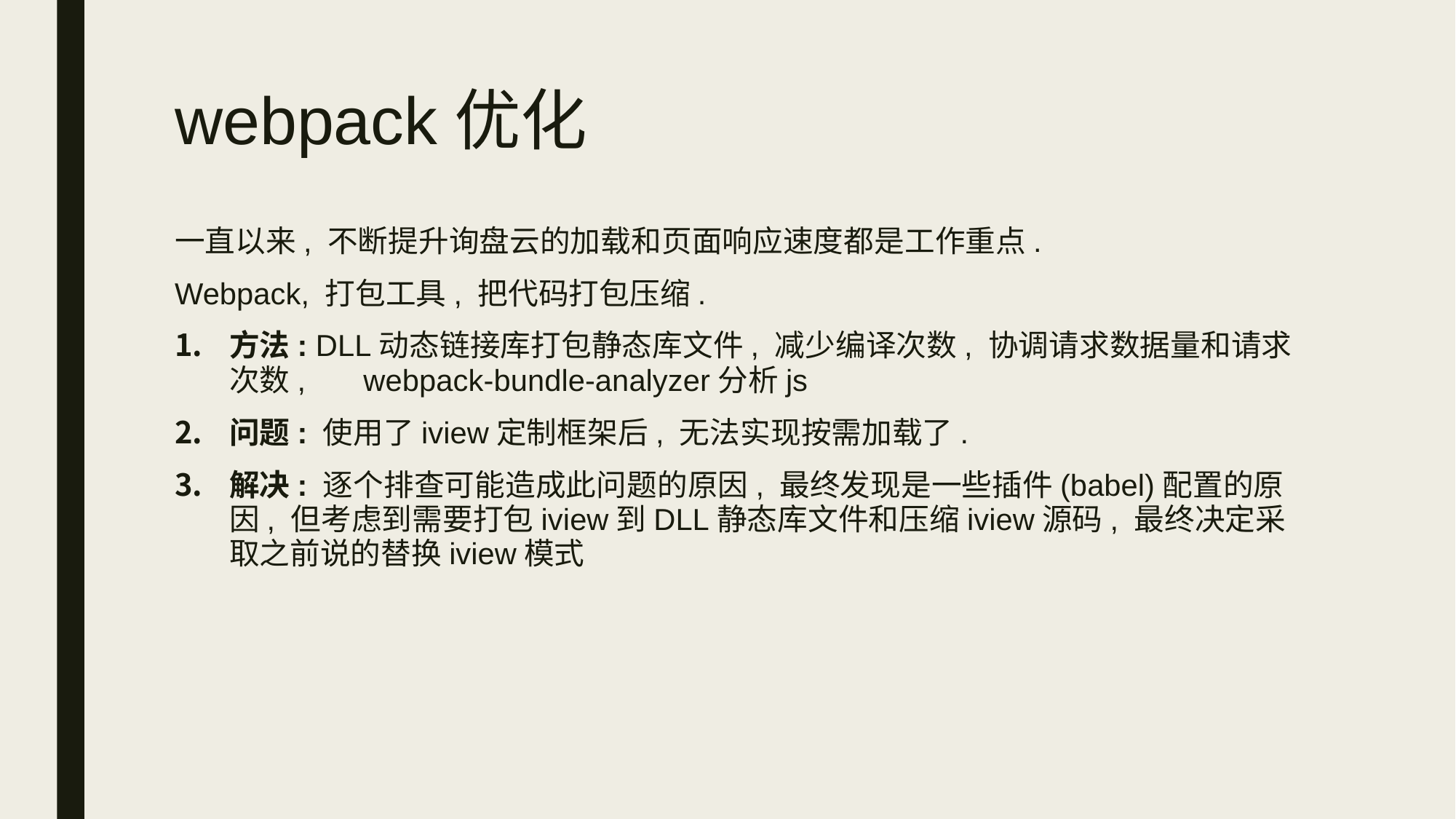

# webpack优化

一直以来, 不断提升询盘云的加载和页面响应速度都是工作重点.
Webpack, 打包工具, 把代码打包压缩.
方法: DLL动态链接库打包静态库文件, 减少编译次数, 协调请求数据量和请求次数, 	   webpack-bundle-analyzer分析js
问题: 使用了iview定制框架后, 无法实现按需加载了.
解决: 逐个排查可能造成此问题的原因, 最终发现是一些插件(babel)配置的原因, 但考虑到需要打包iview到DLL静态库文件和压缩iview源码, 最终决定采取之前说的替换iview模式